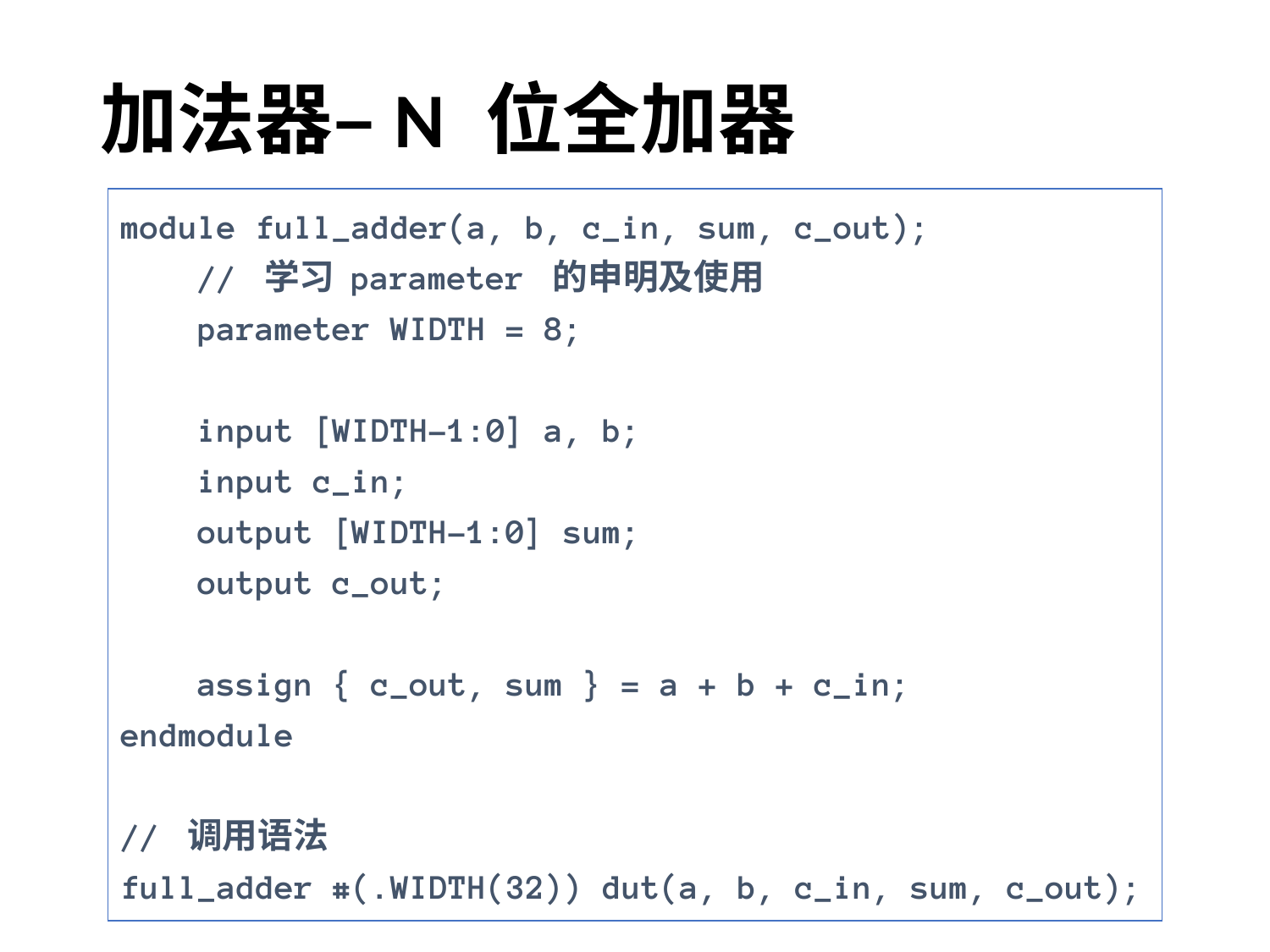

# 加法器–N 位全加器
module full_adder(a, b, c_in, sum, c_out);
    // 学习 parameter 的申明及使用
    parameter WIDTH = 8;

    input [WIDTH-1:0] a, b;
    input c_in;
    output [WIDTH-1:0] sum;
    output c_out;

    assign { c_out, sum } = a + b + c_in;
endmodule

// 调用语法
full_adder #(.WIDTH(32)) dut(a, b, c_in, sum, c_out);